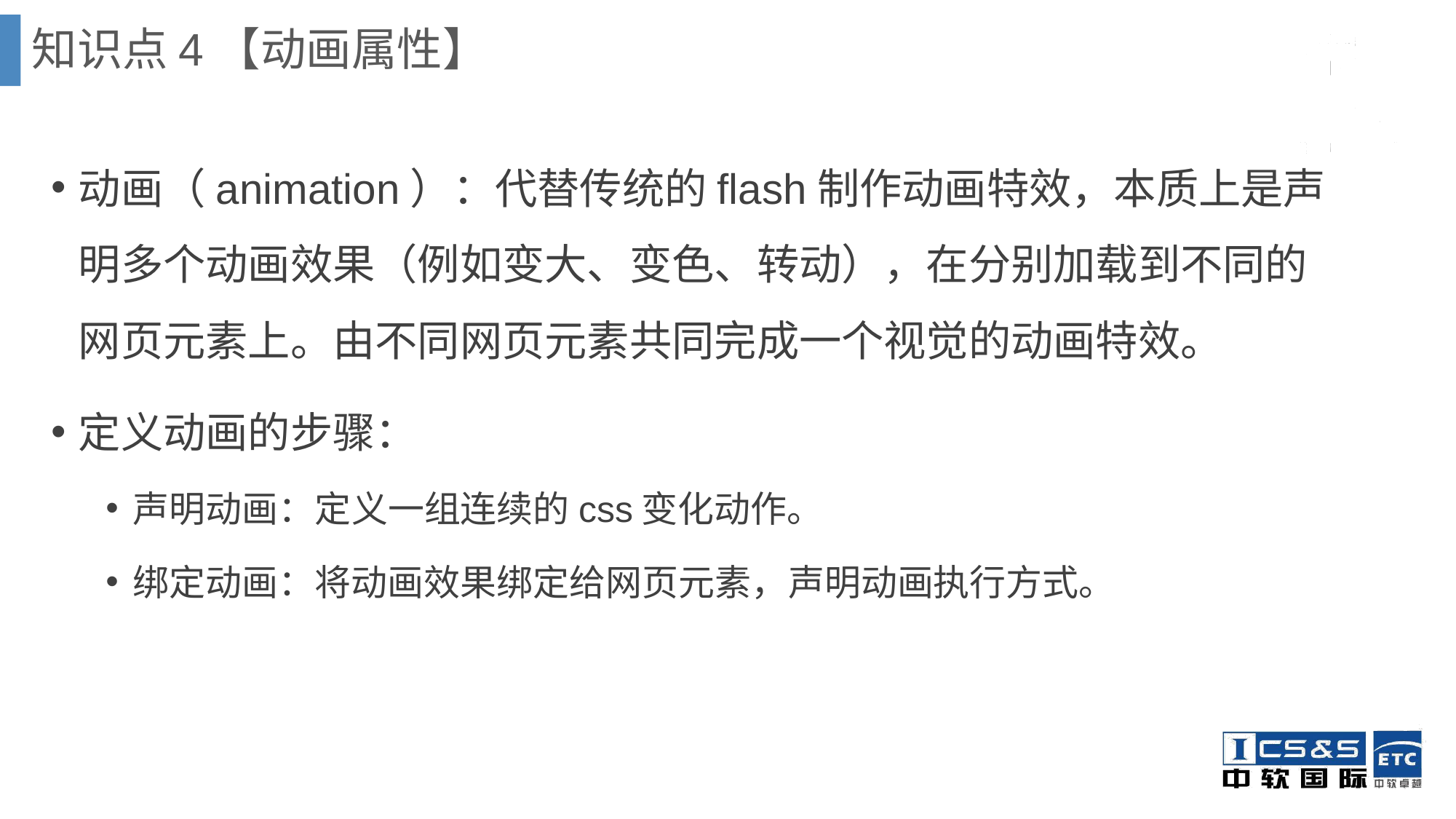

知识点4【动画属性】
动画（animation）：代替传统的flash制作动画特效，本质上是声明多个动画效果（例如变大、变色、转动），在分别加载到不同的网页元素上。由不同网页元素共同完成一个视觉的动画特效。
定义动画的步骤：
声明动画：定义一组连续的css变化动作。
绑定动画：将动画效果绑定给网页元素，声明动画执行方式。